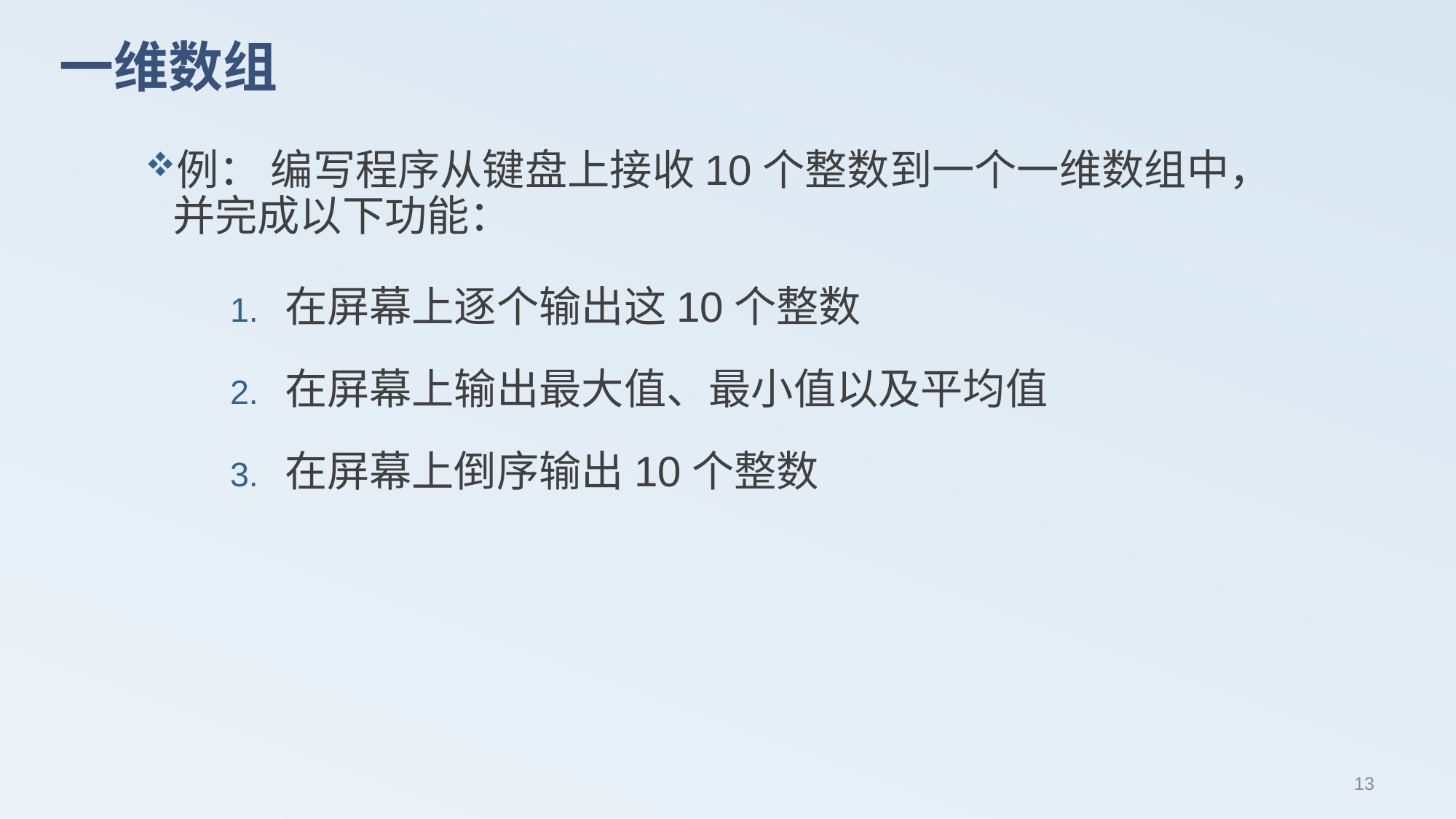

# 一维数组
例： 编写程序从键盘上接收10个整数到一个一维数组中，并完成以下功能：
在屏幕上逐个输出这10个整数
在屏幕上输出最大值、最小值以及平均值
在屏幕上倒序输出10个整数